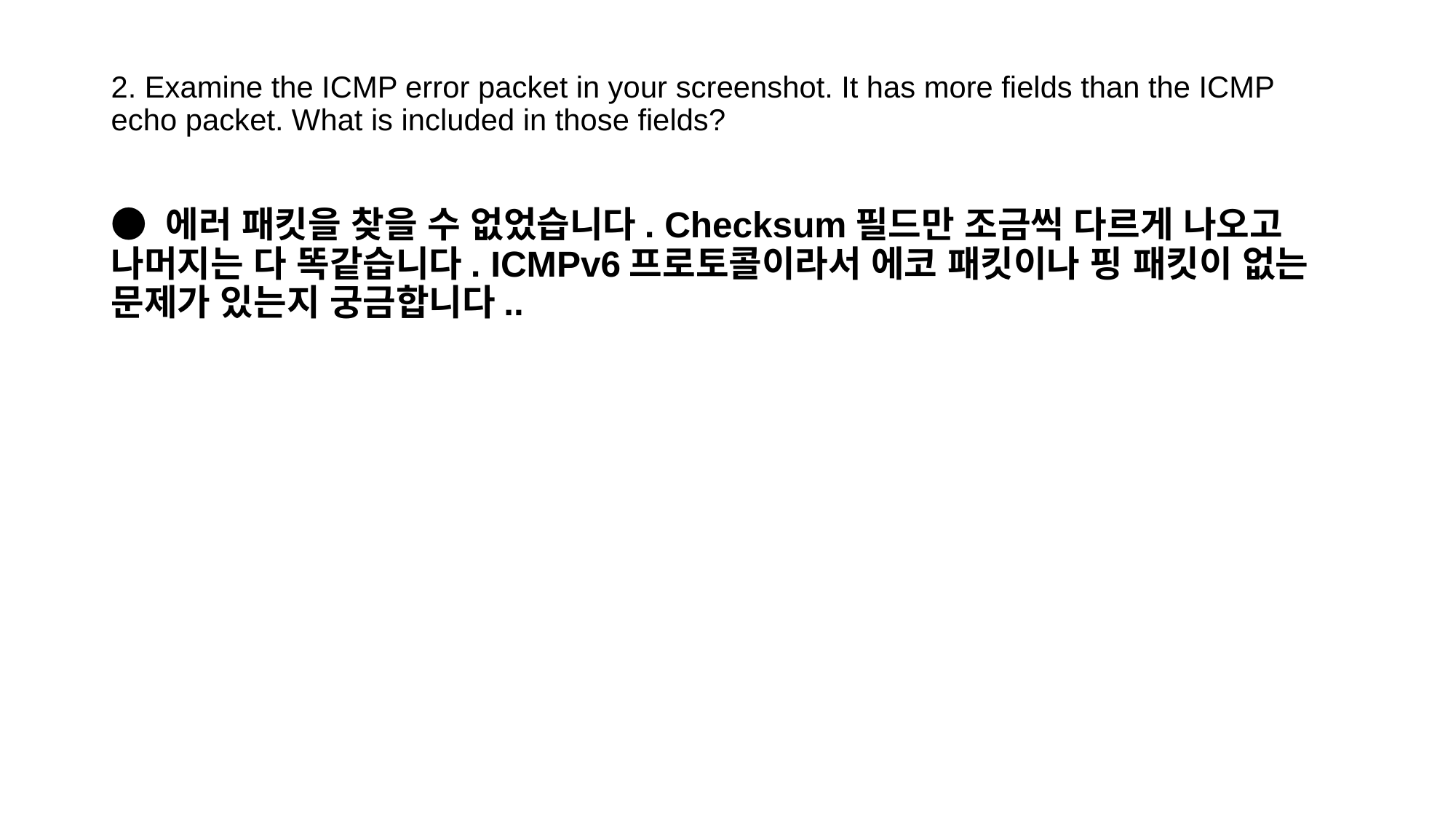

# 2. Examine the ICMP error packet in your screenshot. It has more fields than the ICMP echo packet. What is included in those fields?
● 에러 패킷을 찾을 수 없었습니다. Checksum필드만 조금씩 다르게 나오고 나머지는 다 똑같습니다. ICMPv6프로토콜이라서 에코 패킷이나 핑 패킷이 없는 문제가 있는지 궁금합니다..